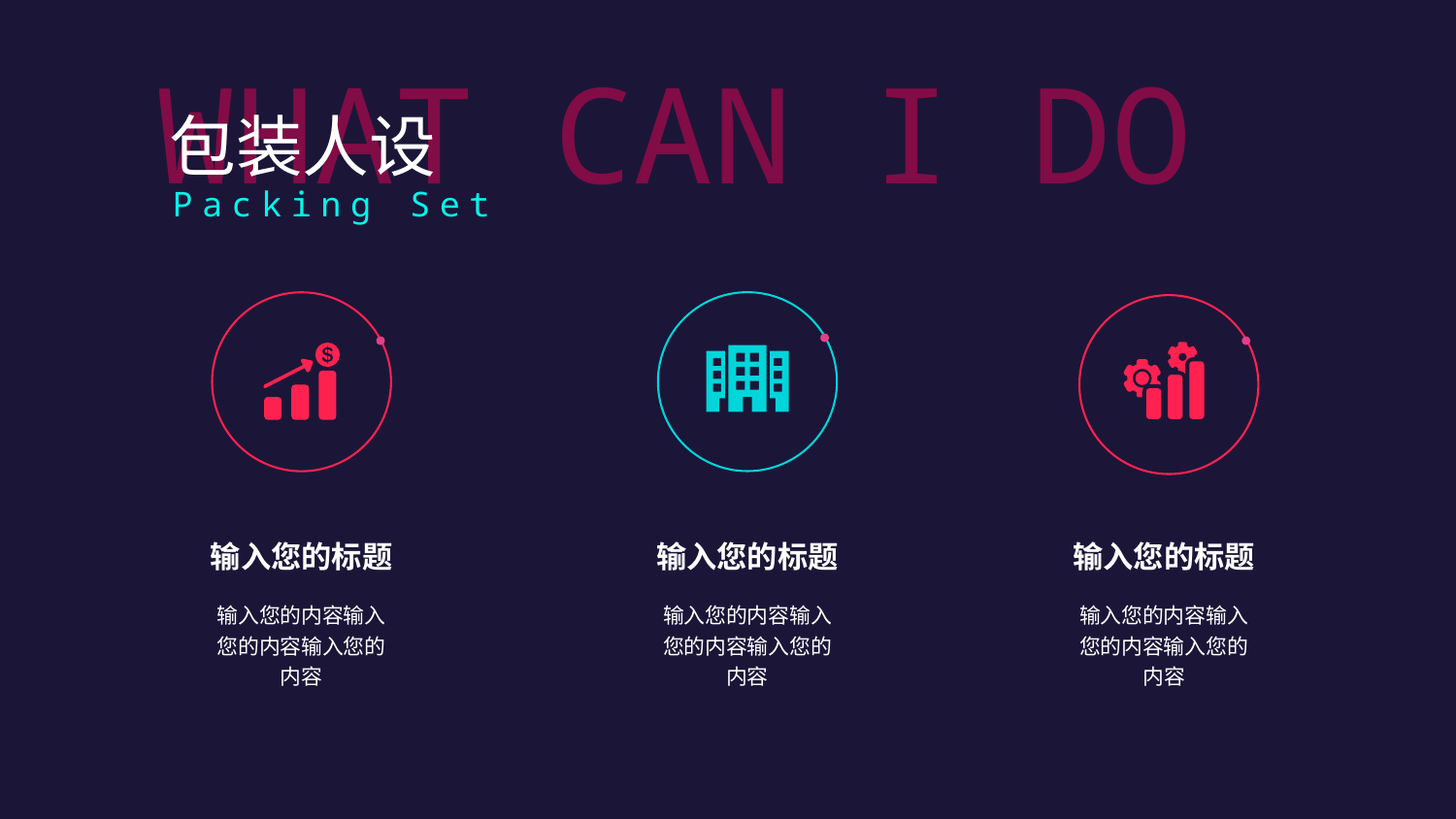

WHAT CAN I DO
包装人设
Packing Set

输入您的标题
输入您的标题
输入您的标题
输入您的内容输入您的内容输入您的内容
输入您的内容输入您的内容输入您的内容
输入您的内容输入您的内容输入您的内容